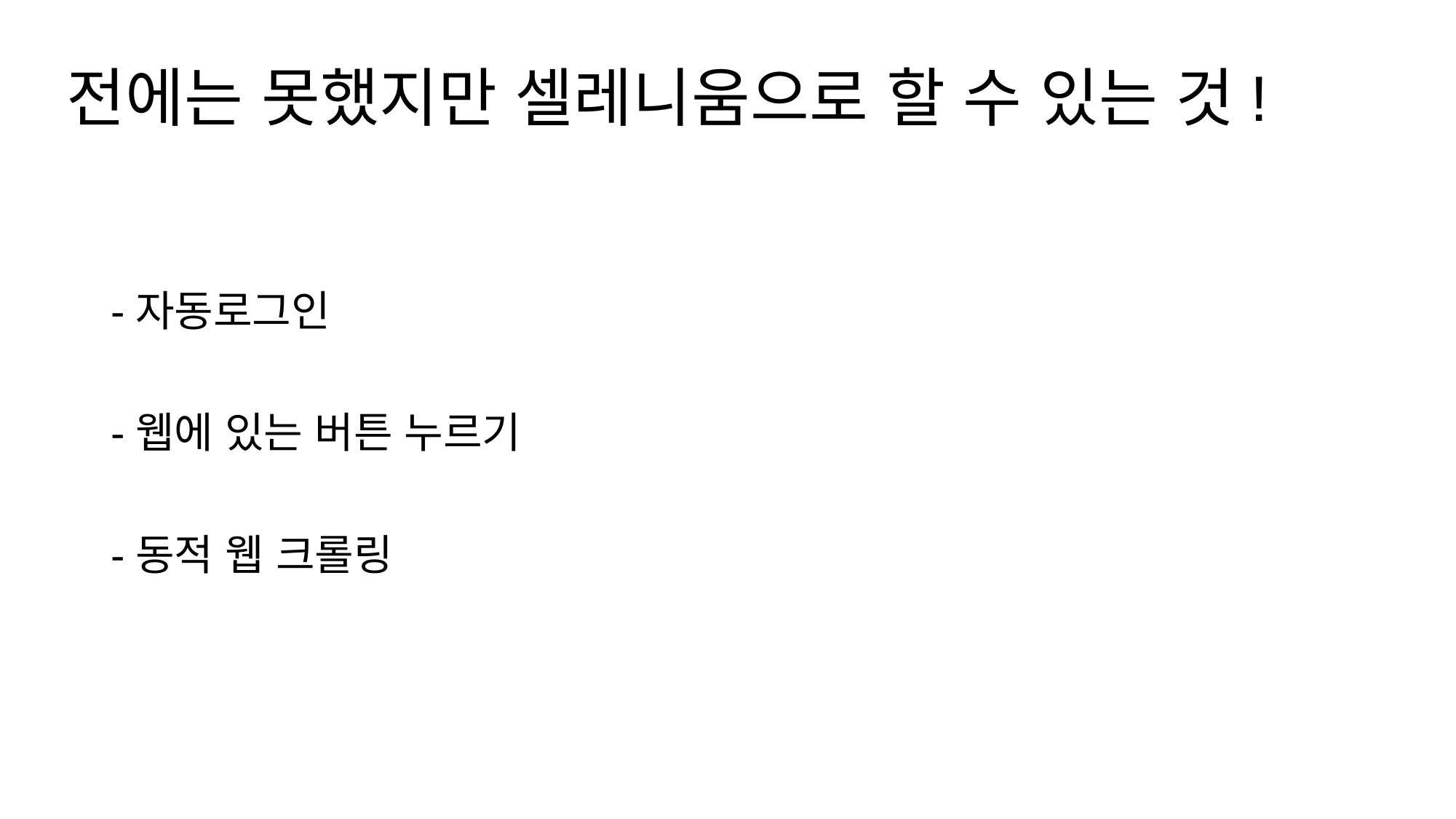

# 전에는 못했지만 셀레니움으로 할 수 있는 것!

-자동로그인

-웹에 있는 버튼 누르기

-동적 웹 크롤링